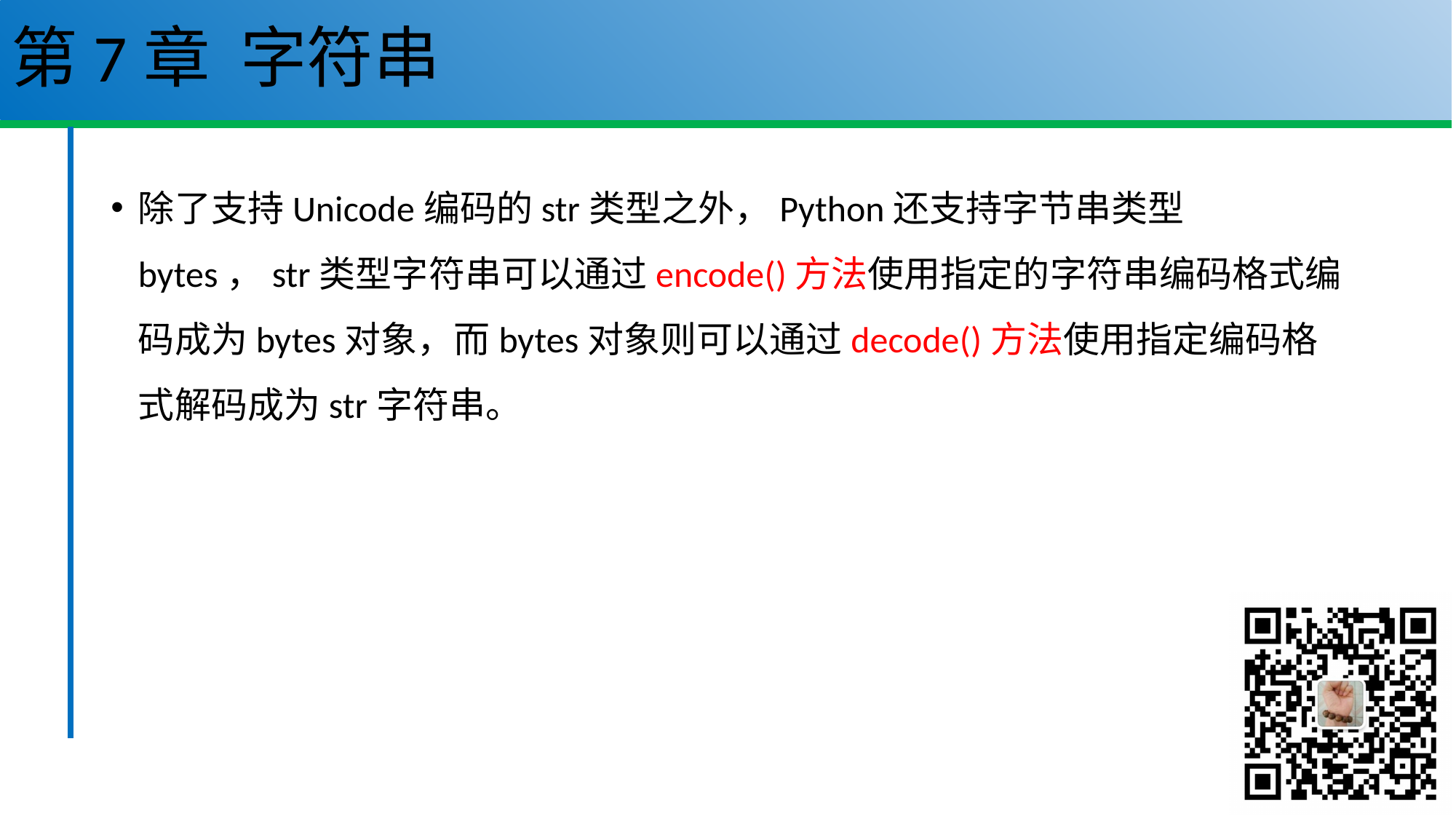

# 第7章  字符串
除了支持Unicode编码的str类型之外，Python还支持字节串类型bytes，str类型字符串可以通过encode()方法使用指定的字符串编码格式编码成为bytes对象，而bytes对象则可以通过decode()方法使用指定编码格式解码成为str字符串。
4